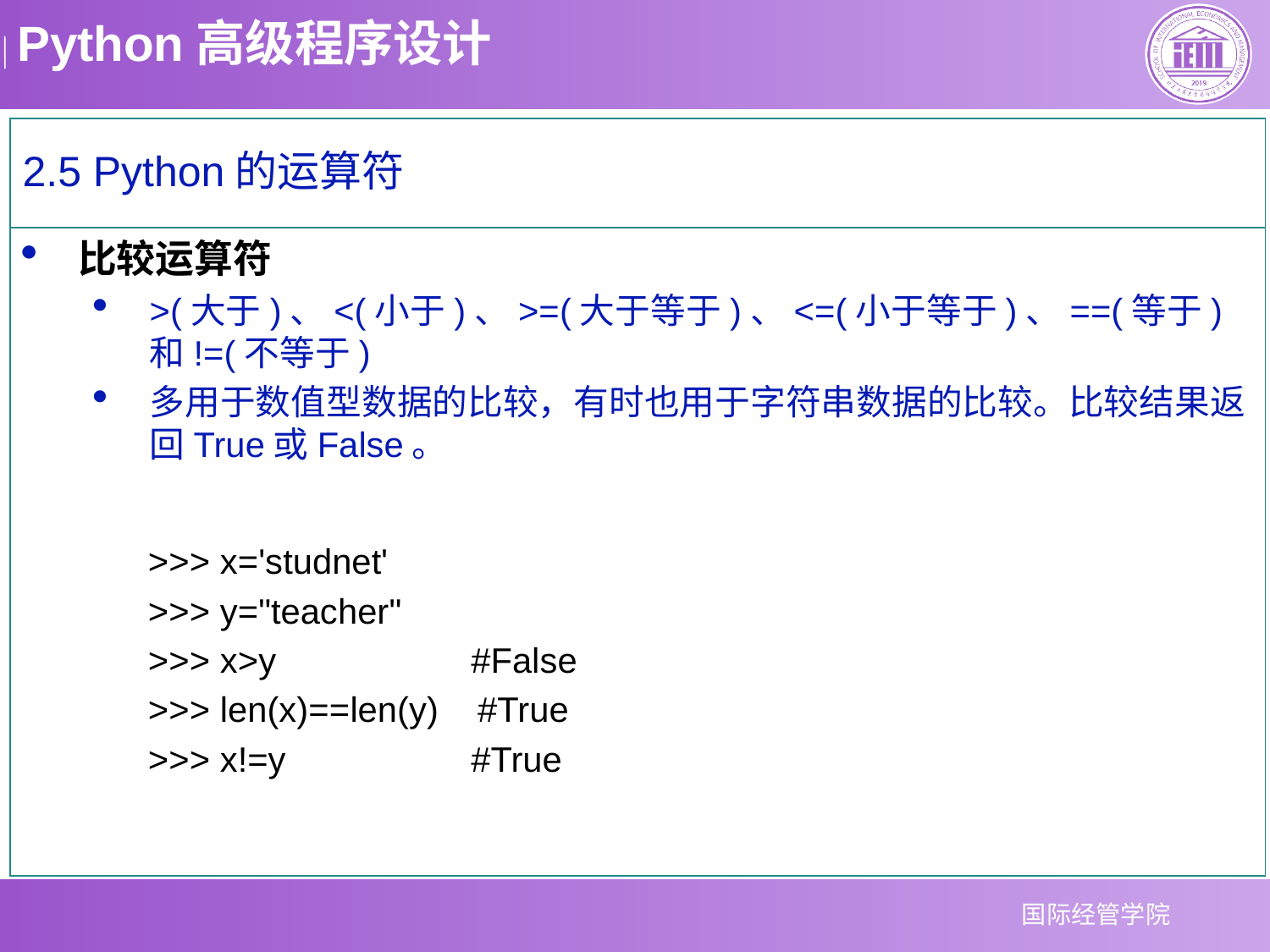

2.5 Python的运算符
比较运算符
>(大于)、<(小于)、>=(大于等于)、<=(小于等于)、==(等于)和!=(不等于)
多用于数值型数据的比较，有时也用于字符串数据的比较。比较结果返回True或False。

>>> x='studnet'
>>> y="teacher"
>>> x>y                    #False
>>> len(x)==len(y)    #True
>>> x!=y                   #True